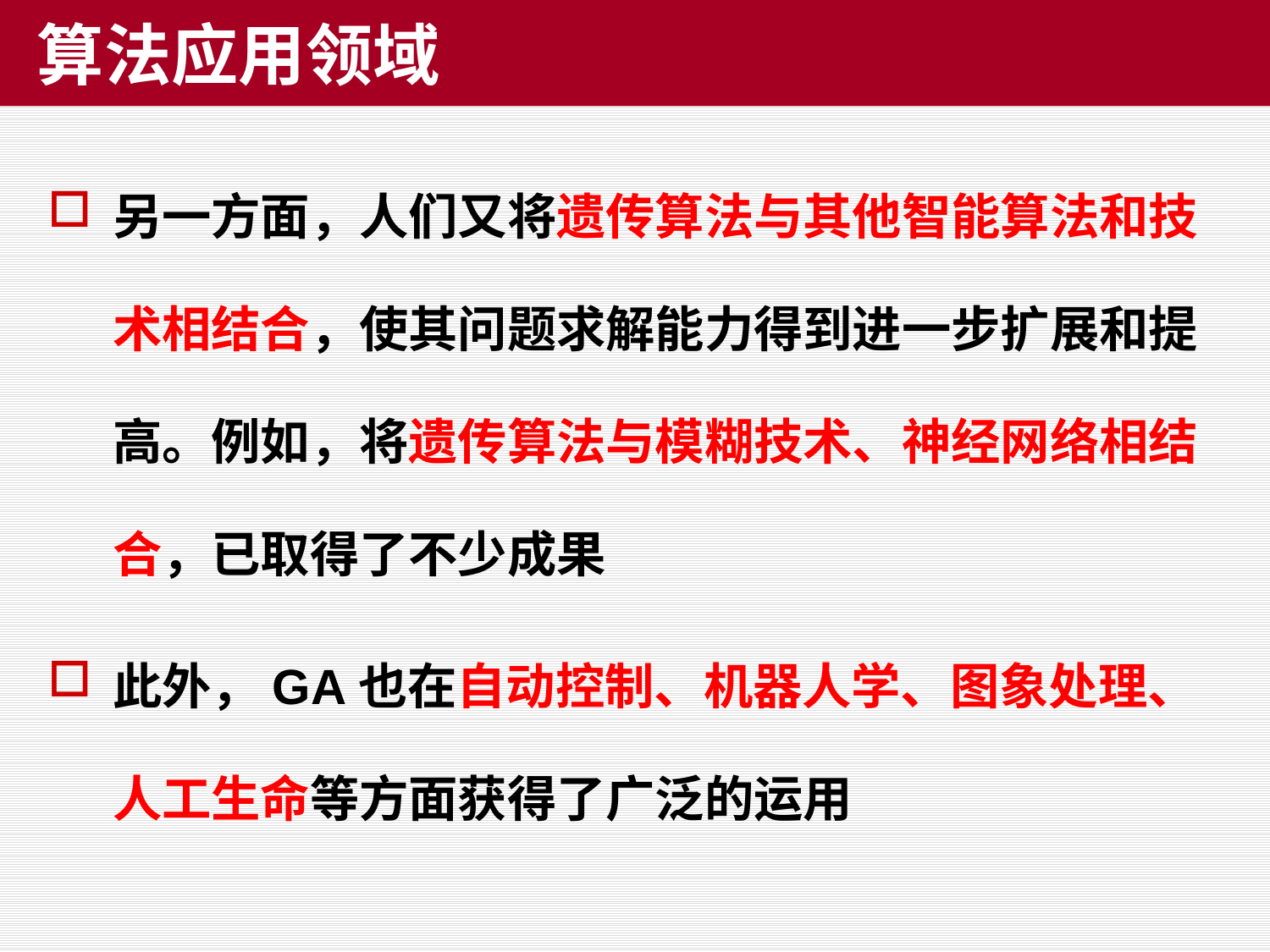

# 算法应用领域
另一方面，人们又将遗传算法与其他智能算法和技术相结合，使其问题求解能力得到进一步扩展和提高。例如，将遗传算法与模糊技术、神经网络相结合，已取得了不少成果
此外，GA也在自动控制、机器人学、图象处理、人工生命等方面获得了广泛的运用